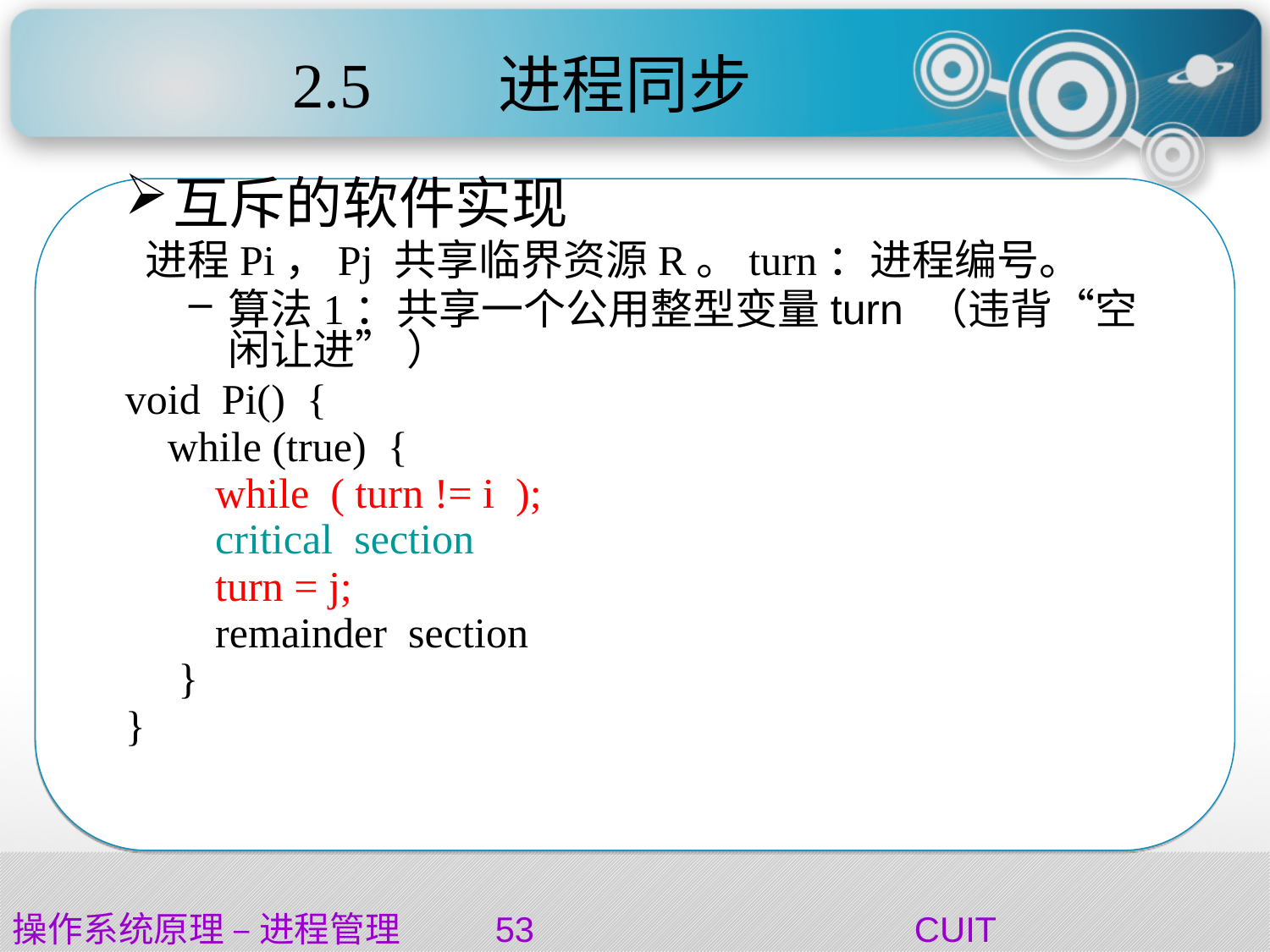

# 2.5	     进程同步
互斥的软件实现
 进程Pi，Pj 共享临界资源R。turn：进程编号。
算法1：共享一个公用整型变量turn （违背“空闲让进” ）
void  Pi()  {
    while (true)  {
	    while  ( turn != i  );
	    critical  section
	    turn = j;
	    remainder  section
     }
}